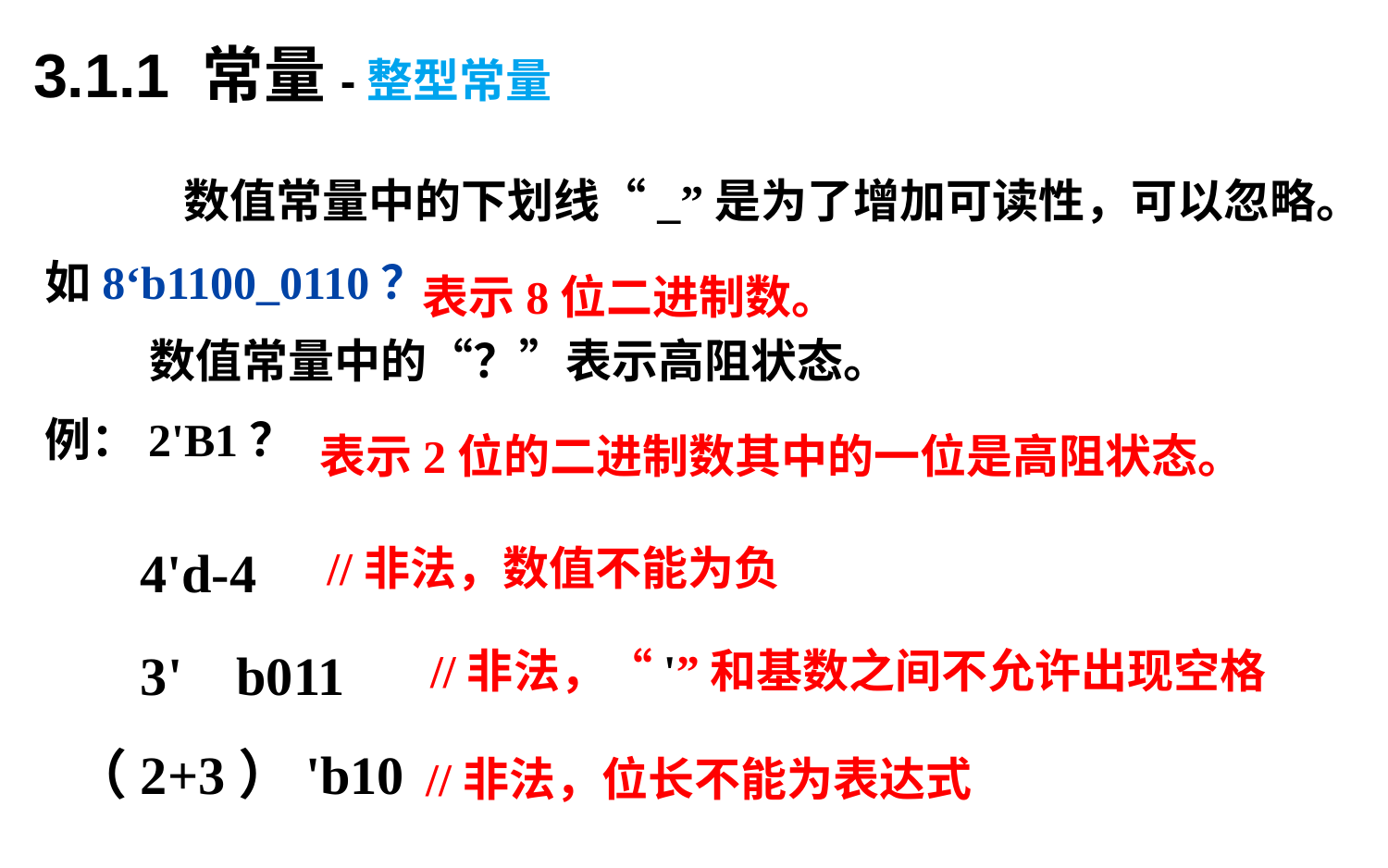

3.1.1 常量-整型常量
	数值常量中的下划线“_”是为了增加可读性，可以忽略。
如8‘b1100_0110？
         数值常量中的“？”表示高阻状态。
例：2'B1？
表示8位二进制数。
表示2位的二进制数其中的一位是高阻状态。
4'd-4
//非法，数值不能为负
3'    b011
//非法，“'”和基数之间不允许出现空格
（2+3）'b10
//非法，位长不能为表达式